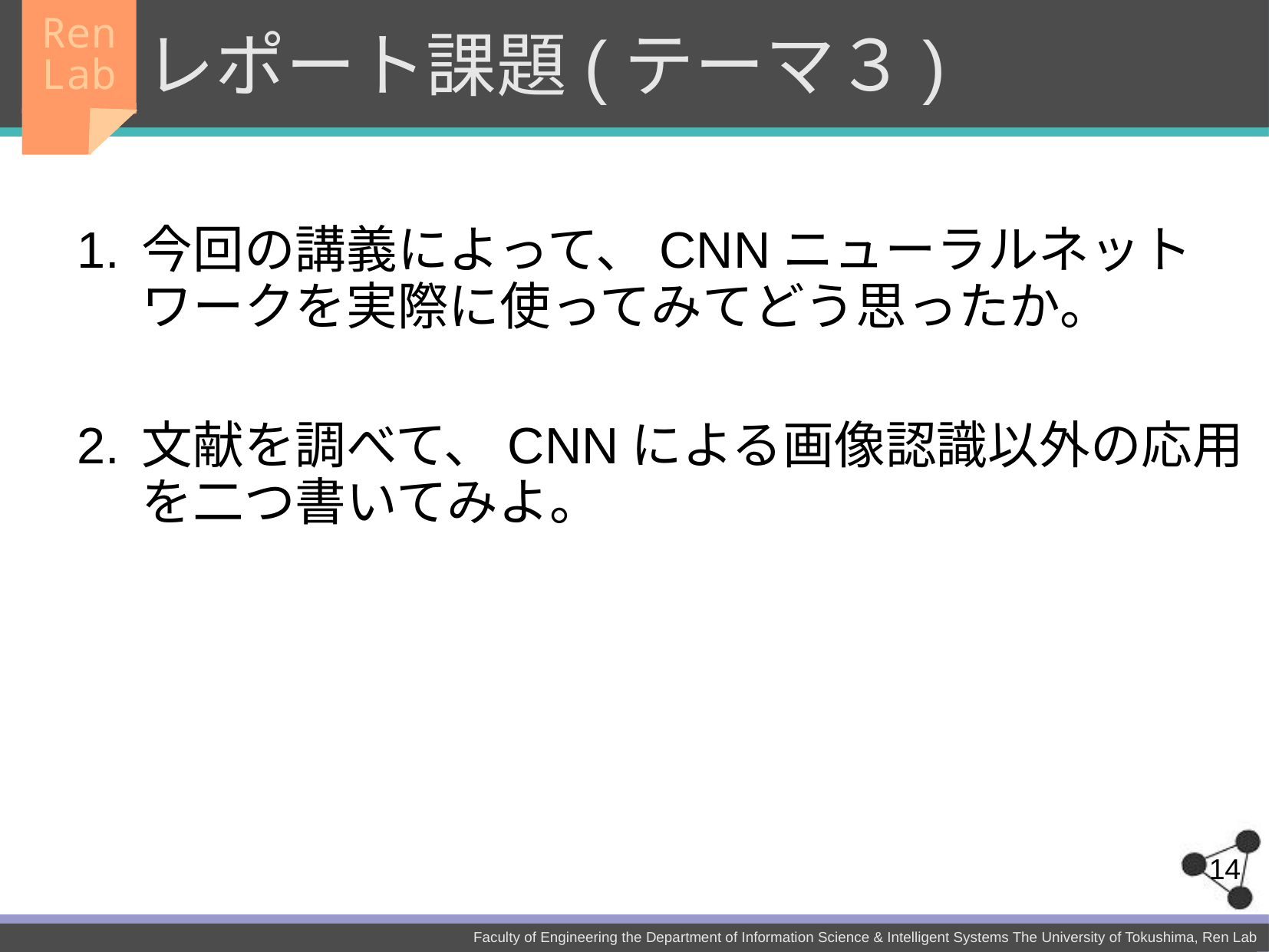

# レポート課題(テーマ３)
今回の講義によって、CNNニューラルネットワークを実際に使ってみてどう思ったか。

文献を調べて、CNNによる画像認識以外の応用を二つ書いてみよ。